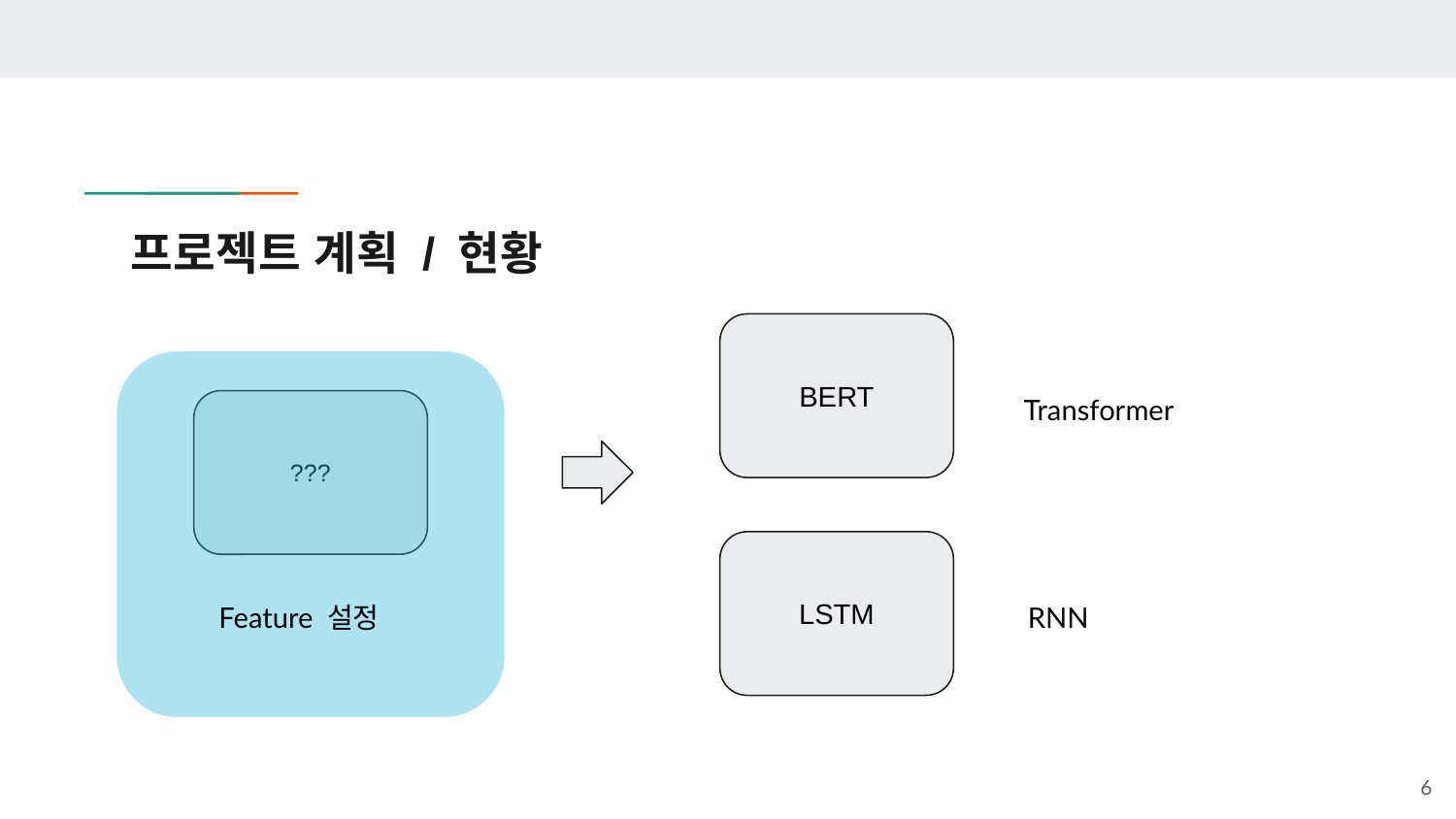

# 프로젝트 계획 / 현황
BERT

Transformer
???

LSTM
Feature 설정
RNN
6